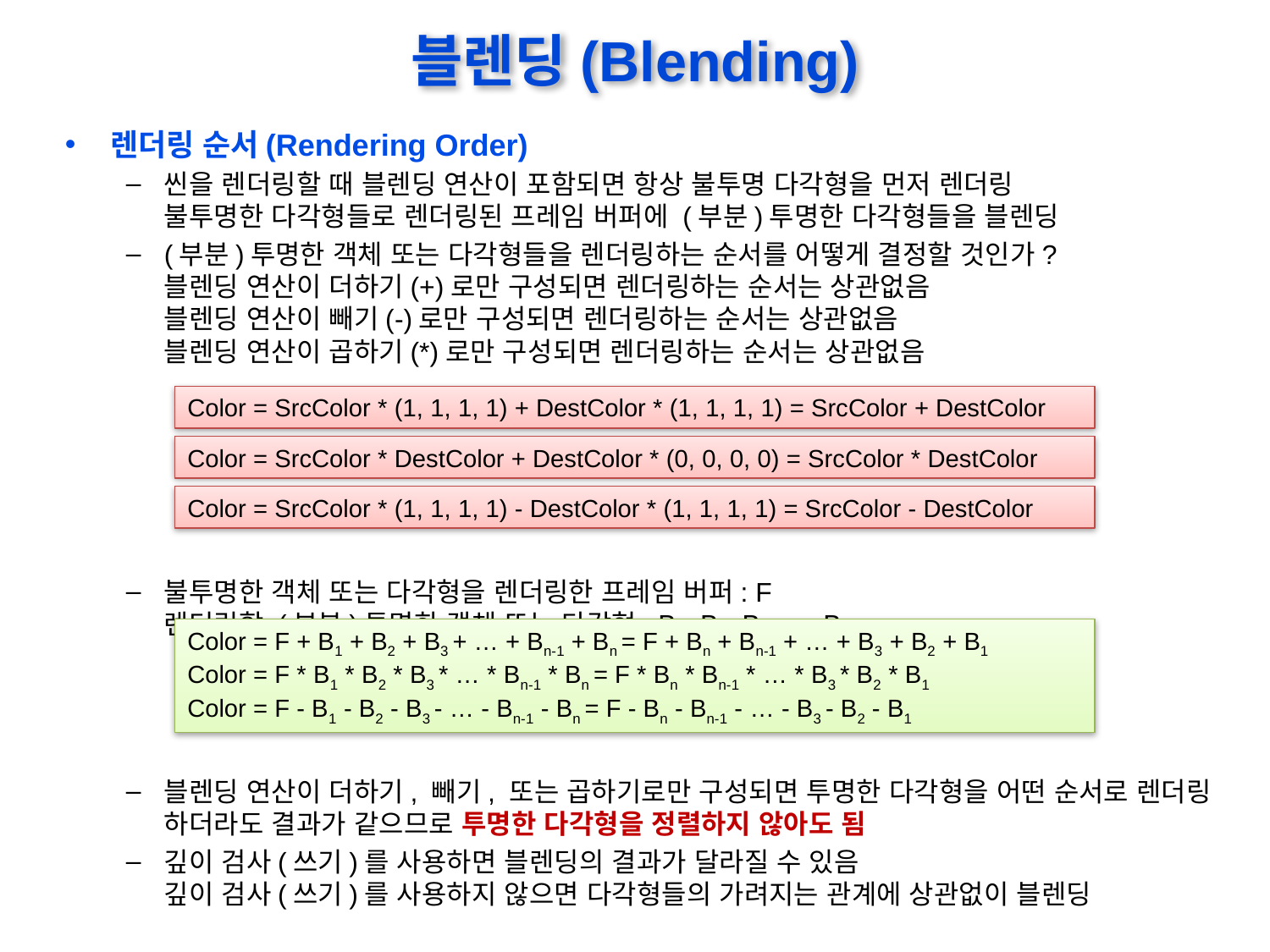

# 블렌딩(Blending)
렌더링 순서(Rendering Order)
씬을 렌더링할 때 블렌딩 연산이 포함되면 항상 불투명 다각형을 먼저 렌더링
불투명한 다각형들로 렌더링된 프레임 버퍼에 (부분)투명한 다각형들을 블렌딩
(부분)투명한 객체 또는 다각형들을 렌더링하는 순서를 어떻게 결정할 것인가?
블렌딩 연산이 더하기(+)로만 구성되면 렌더링하는 순서는 상관없음
블렌딩 연산이 빼기(-)로만 구성되면 렌더링하는 순서는 상관없음
블렌딩 연산이 곱하기(*)로만 구성되면 렌더링하는 순서는 상관없음

불투명한 객체 또는 다각형을 렌더링한 프레임 버퍼: F
렌더링할 (부분)투명한 객체 또는 다각형: B1, B2, B3, …, Bn

블렌딩 연산이 더하기, 빼기, 또는 곱하기로만 구성되면 투명한 다각형을 어떤 순서로 렌더링 하더라도 결과가 같으므로 투명한 다각형을 정렬하지 않아도 됨
깊이 검사(쓰기)를 사용하면 블렌딩의 결과가 달라질 수 있음
깊이 검사(쓰기)를 사용하지 않으면 다각형들의 가려지는 관계에 상관없이 블렌딩

Color = SrcColor * (1, 1, 1, 1) + DestColor * (1, 1, 1, 1) = SrcColor + DestColor
Color = SrcColor * DestColor + DestColor * (0, 0, 0, 0) = SrcColor * DestColor
Color = SrcColor * (1, 1, 1, 1) - DestColor * (1, 1, 1, 1) = SrcColor - DestColor
Color = F + B1 + B2 + B3 + … + Bn-1 + Bn = F + Bn + Bn-1 + … + B3 + B2 + B1
Color = F * B1 * B2 * B3 * … * Bn-1 * Bn = F * Bn * Bn-1 * … * B3 * B2 * B1
Color = F - B1 - B2 - B3 - … - Bn-1 - Bn = F - Bn - Bn-1 - … - B3 - B2 - B1